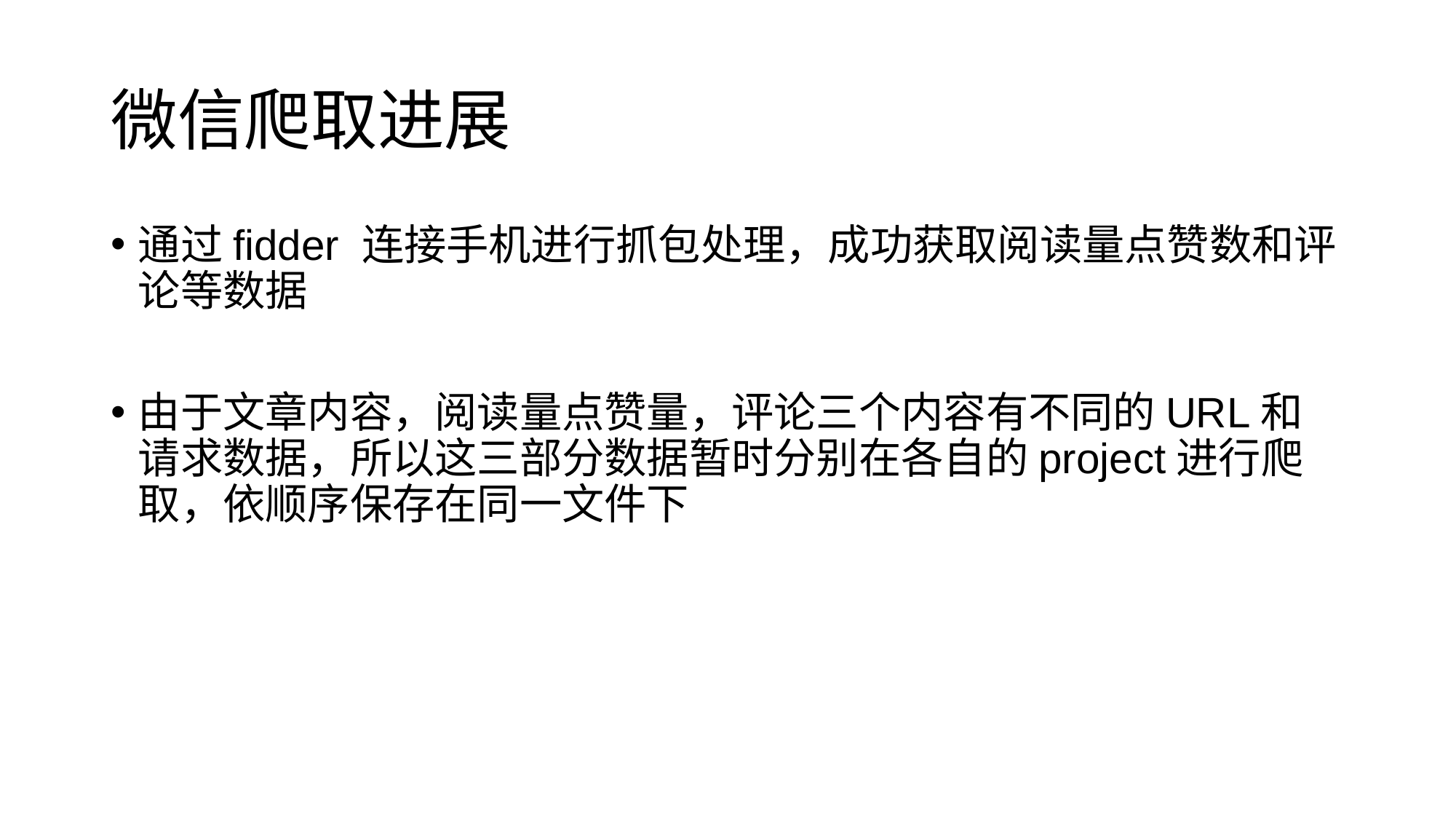

# 微信爬取进展
通过fidder 连接手机进行抓包处理，成功获取阅读量点赞数和评论等数据

由于文章内容，阅读量点赞量，评论三个内容有不同的URL和请求数据，所以这三部分数据暂时分别在各自的project进行爬取，依顺序保存在同一文件下